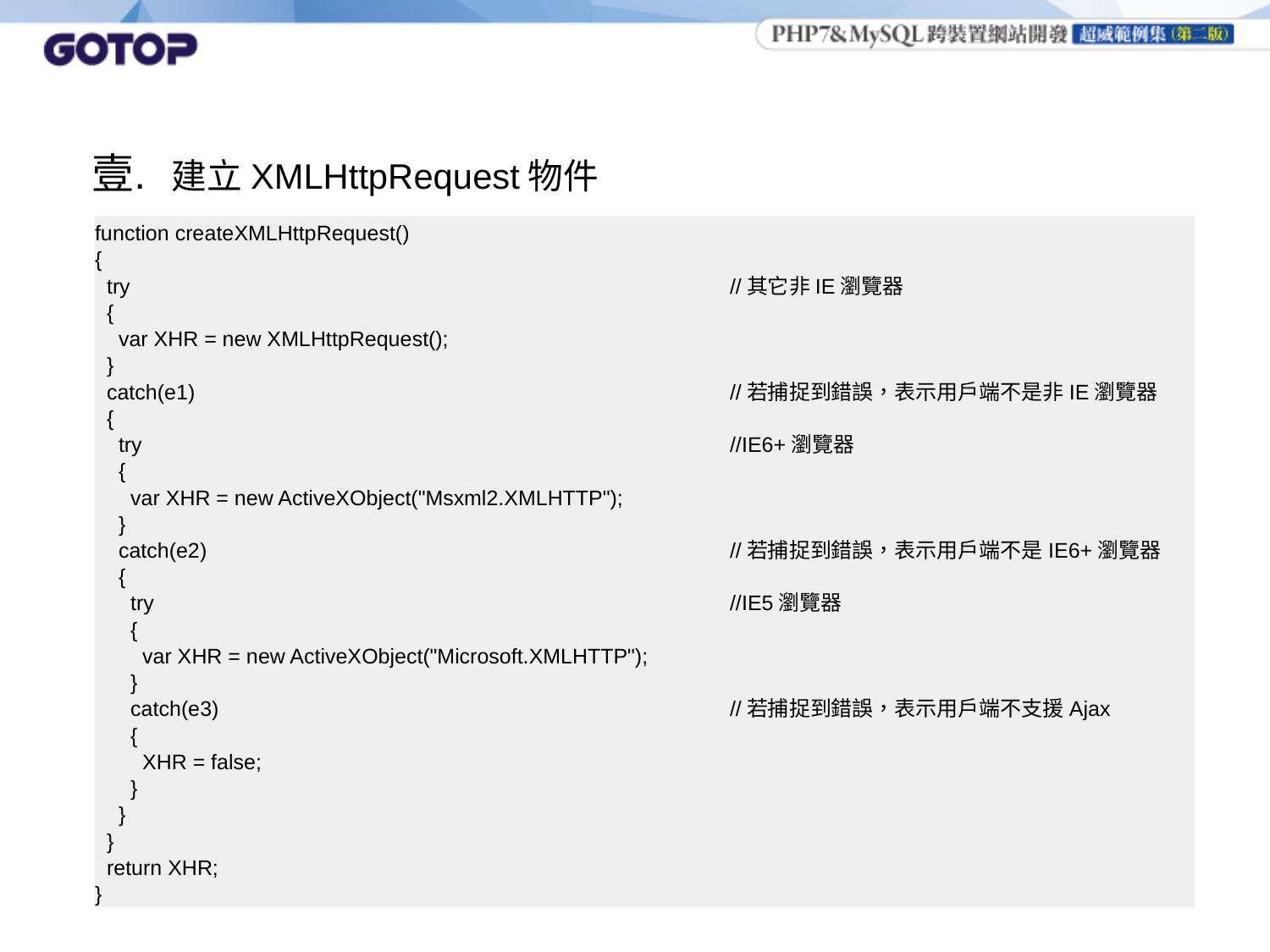

建立XMLHttpRequest物件
function createXMLHttpRequest()
{
  try					//其它非IE瀏覽器
  {
    var XHR = new XMLHttpRequest();
  }
  catch(e1)					//若捕捉到錯誤，表示用戶端不是非IE瀏覽器
  {
    try					//IE6+瀏覽器
    {
      var XHR = new ActiveXObject("Msxml2.XMLHTTP");
    }
    catch(e2)					//若捕捉到錯誤，表示用戶端不是IE6+瀏覽器
    {
      try					//IE5瀏覽器
      {
        var XHR = new ActiveXObject("Microsoft.XMLHTTP");
      }
      catch(e3)					//若捕捉到錯誤，表示用戶端不支援Ajax
      {
        XHR = false;
      }
    }
  }
  return XHR;
}